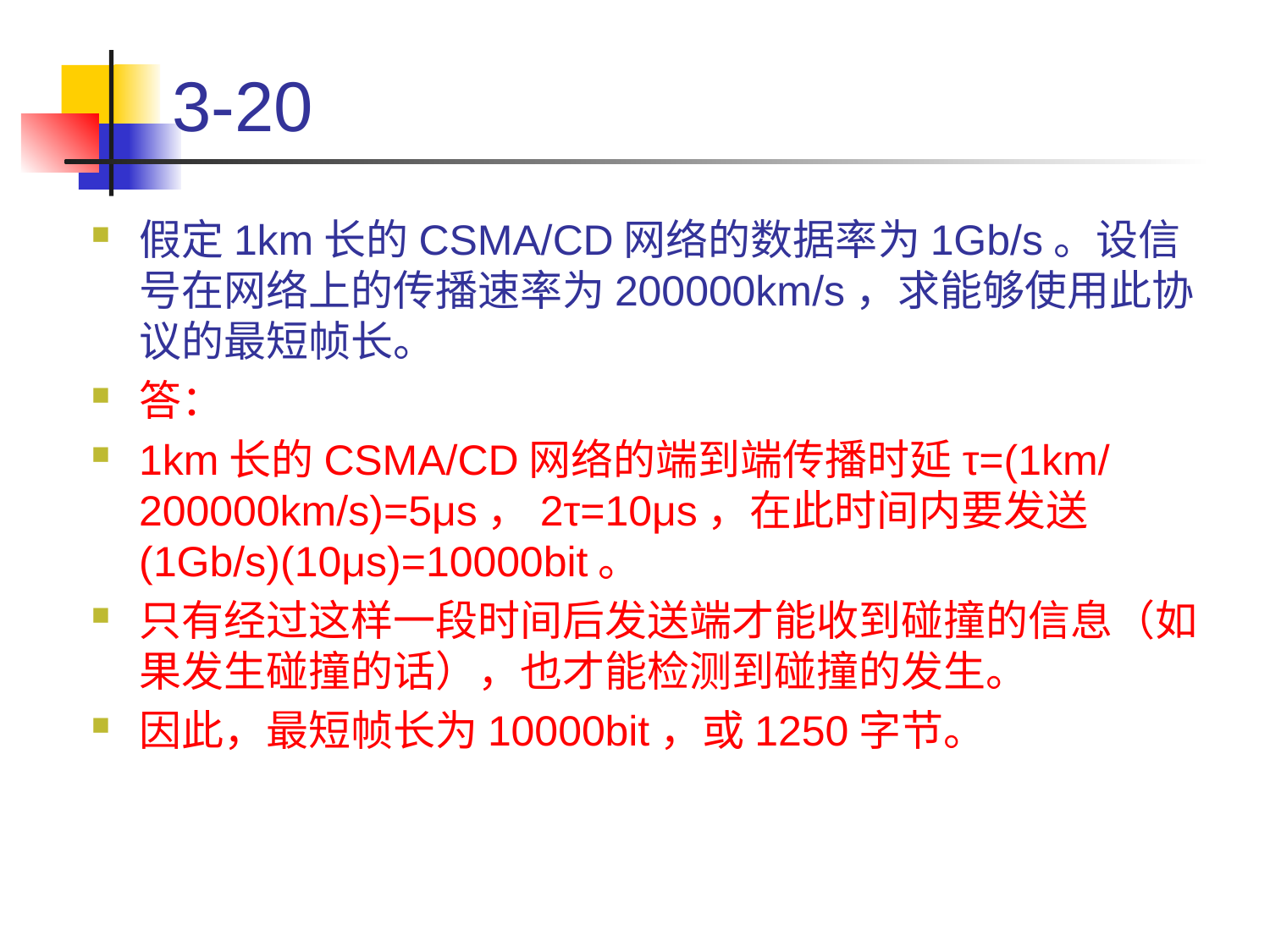

# 3-20
假定1km长的CSMA/CD网络的数据率为1Gb/s。设信号在网络上的传播速率为200000km/s，求能够使用此协议的最短帧长。
答：
1km长的CSMA/CD网络的端到端传播时延τ=(1km/200000km/s)=5μs，2τ=10μs，在此时间内要发送(1Gb/s)(10μs)=10000bit。
只有经过这样一段时间后发送端才能收到碰撞的信息（如果发生碰撞的话），也才能检测到碰撞的发生。
因此，最短帧长为10000bit，或1250字节。